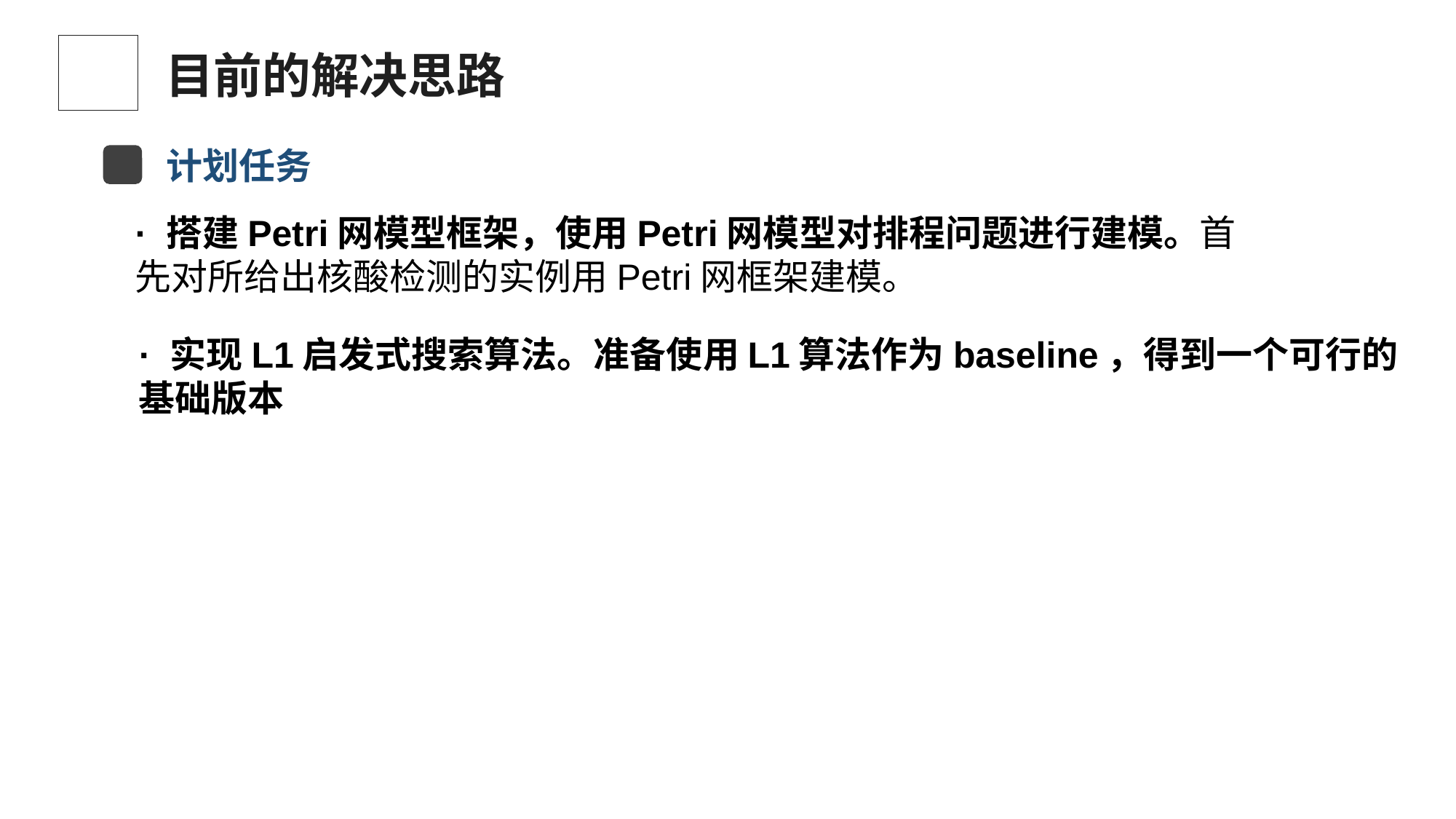

目前的解决思路

计划任务

· 搭建Petri网模型框架，使用Petri网模型对排程问题进行建模。首先对所给出核酸检测的实例用Petri网框架建模。
· 实现L1启发式搜索算法。准备使用L1算法作为baseline，得到一个可行的基础版本